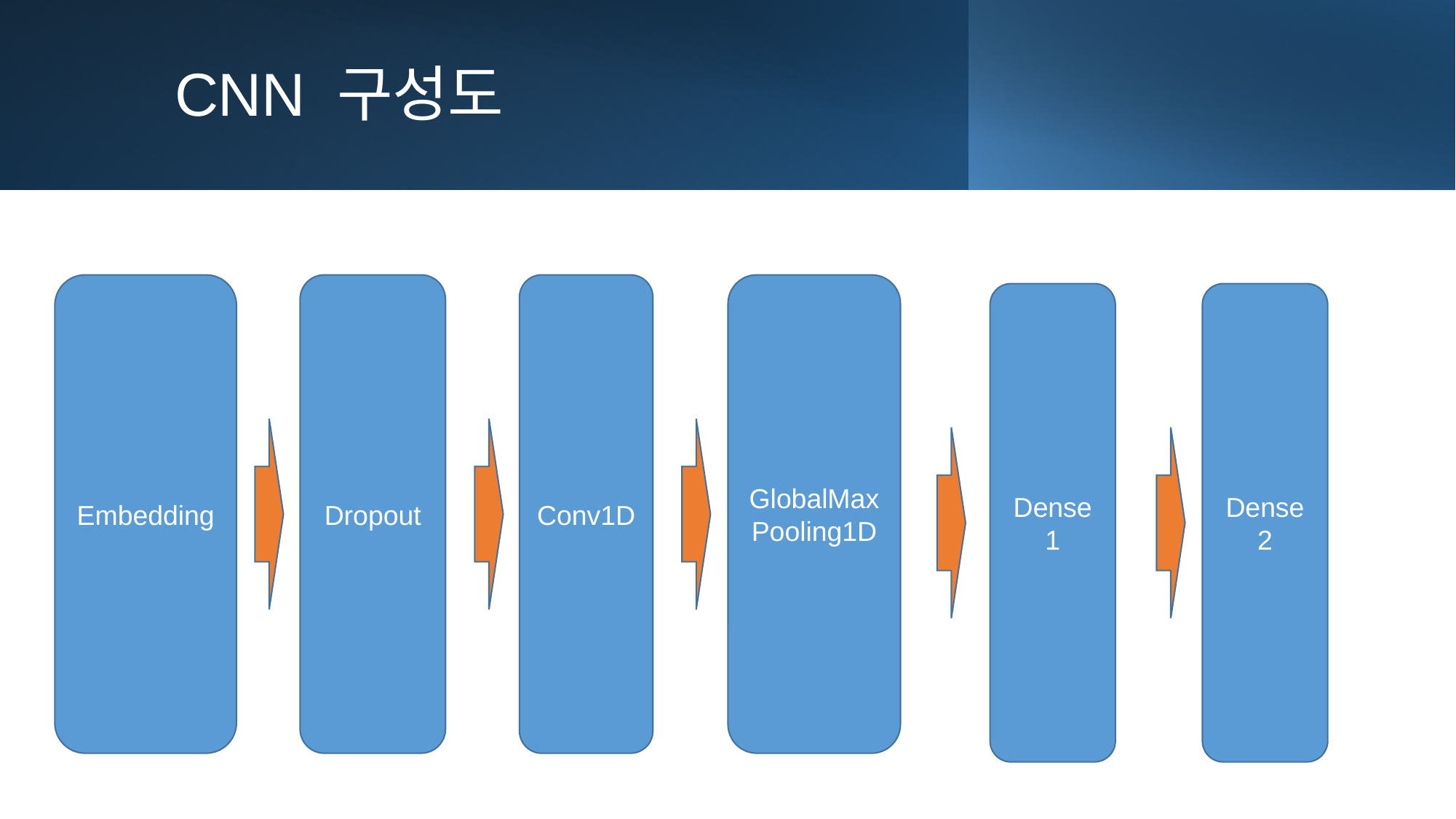

# CNN 구성도
Embedding
Dropout
Conv1D
GlobalMax
Pooling1D
Dense2
Dense1